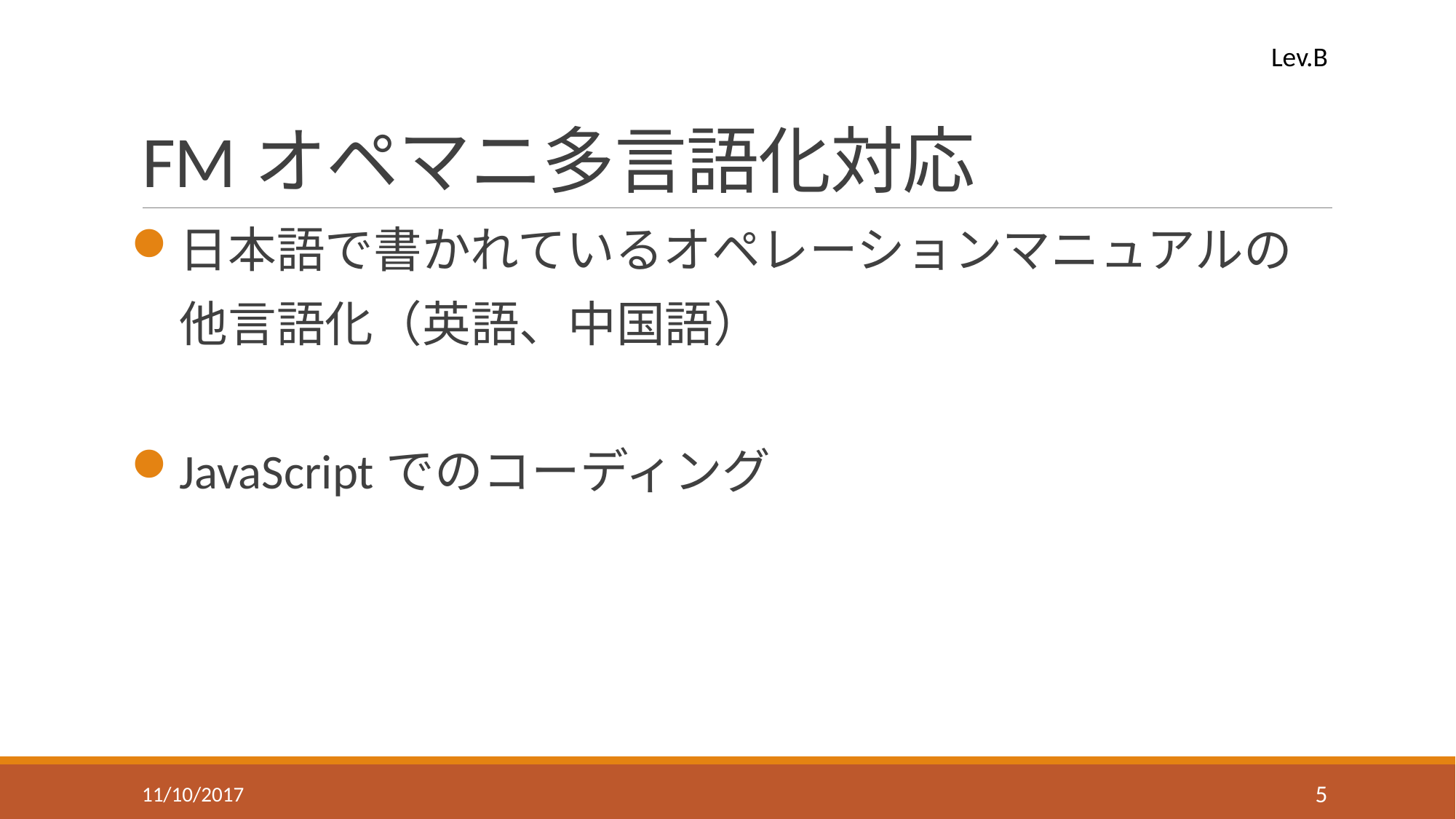

# FMオペマニ多言語化対応
日本語で書かれているオペレーションマニュアルの
　他言語化（英語、中国語）

JavaScriptでのコーディング
11/10/2017
5